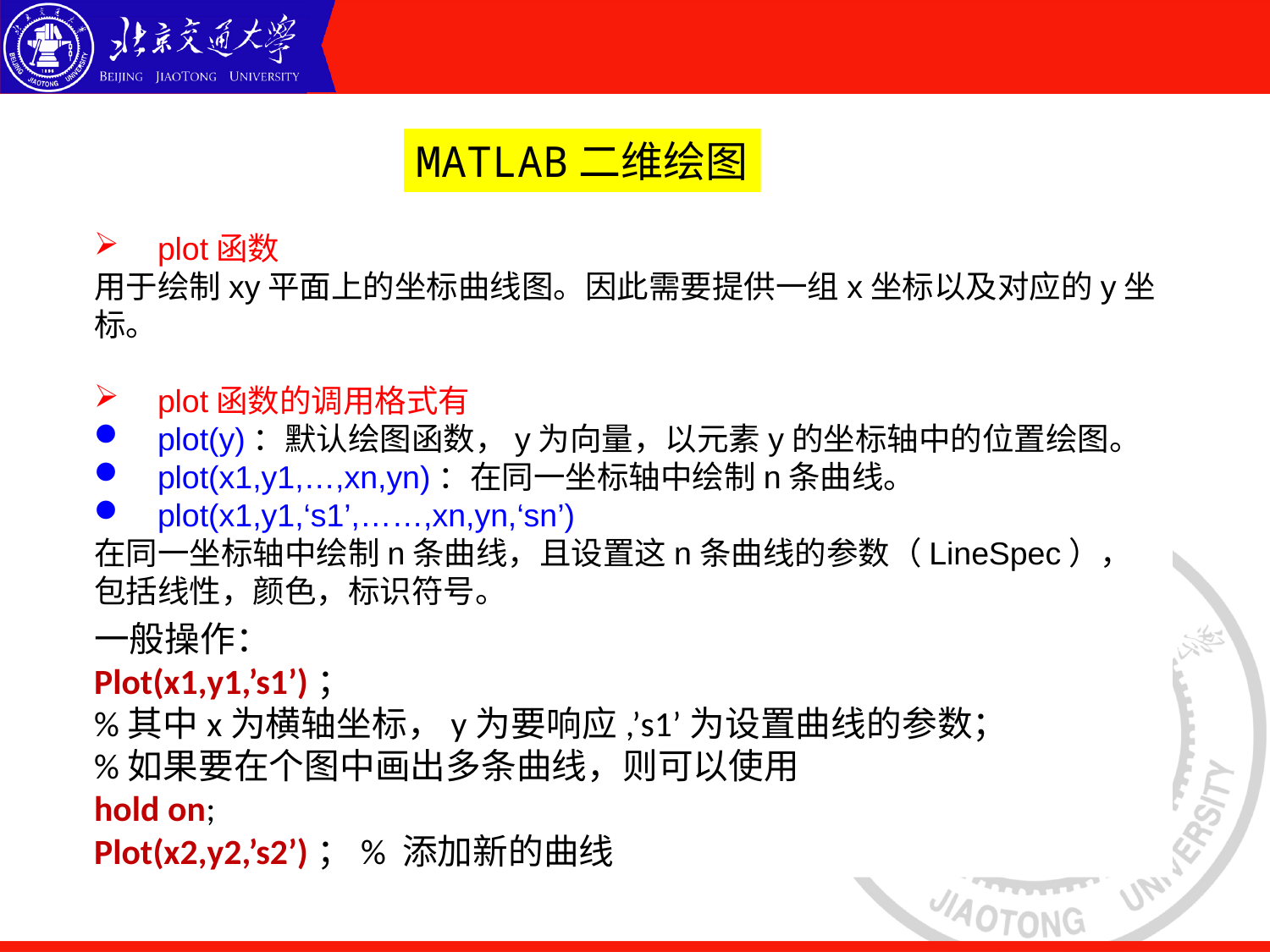

MATLAB二维绘图
plot函数
用于绘制xy平面上的坐标曲线图。因此需要提供一组x坐标以及对应的y坐标。

plot函数的调用格式有
plot(y)：默认绘图函数，y为向量，以元素y的坐标轴中的位置绘图。
plot(x1,y1,…,xn,yn)：在同一坐标轴中绘制n条曲线。
plot(x1,y1,‘s1’,……,xn,yn,‘sn’)
在同一坐标轴中绘制n条曲线，且设置这n条曲线的参数（LineSpec），包括线性，颜色，标识符号。
一般操作：
Plot(x1,y1,’s1’)；
%其中x为横轴坐标，y为要响应,’s1’为设置曲线的参数；
%如果要在个图中画出多条曲线，则可以使用
hold on;
Plot(x2,y2,’s2’)；% 添加新的曲线